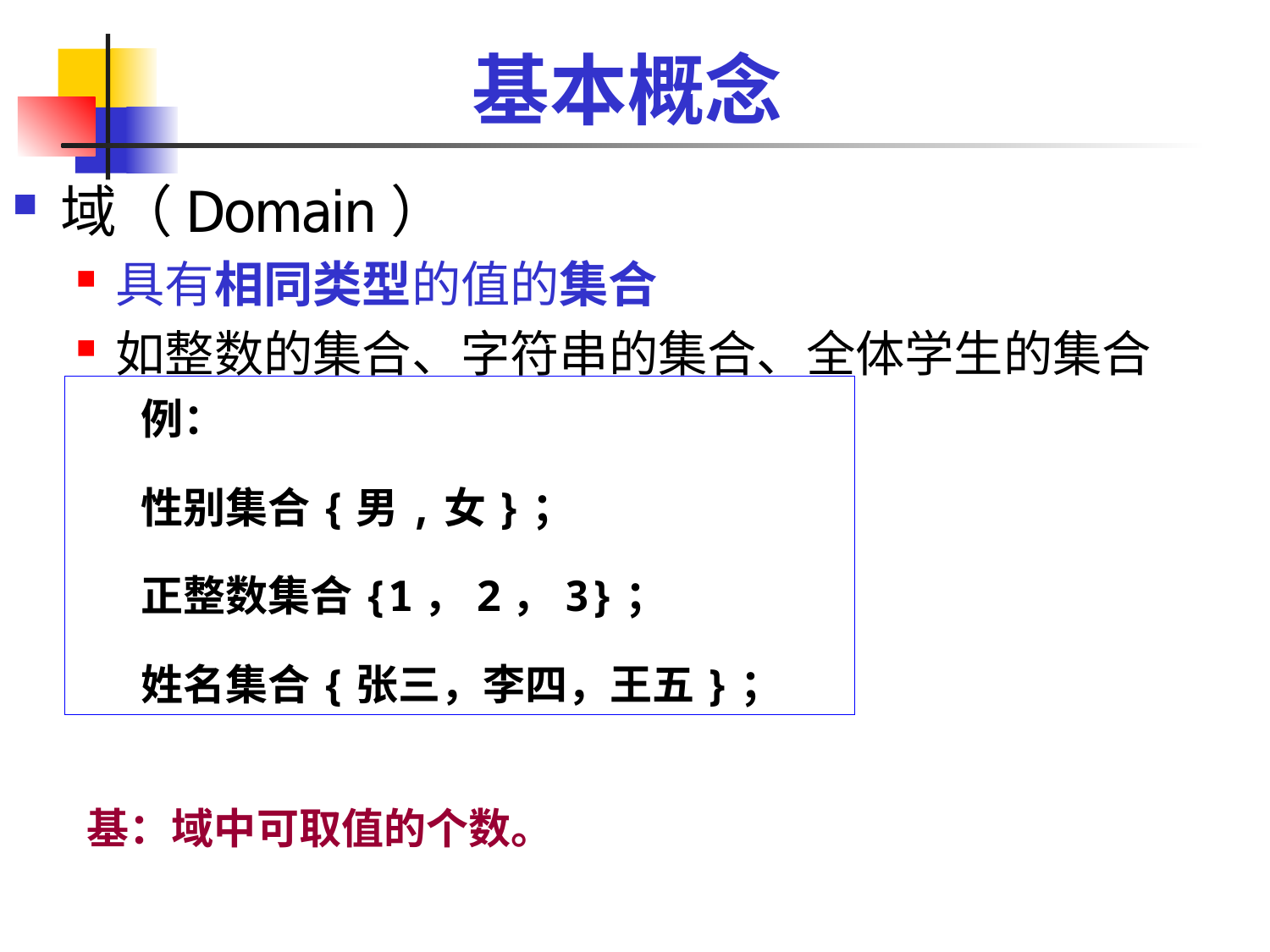

# 基本概念
域（Domain）
具有相同类型的值的集合
如整数的集合、字符串的集合、全体学生的集合
例：
性别集合{男,女}；
正整数集合{1，2，3}；
姓名集合{张三，李四，王五}；
基：域中可取值的个数。